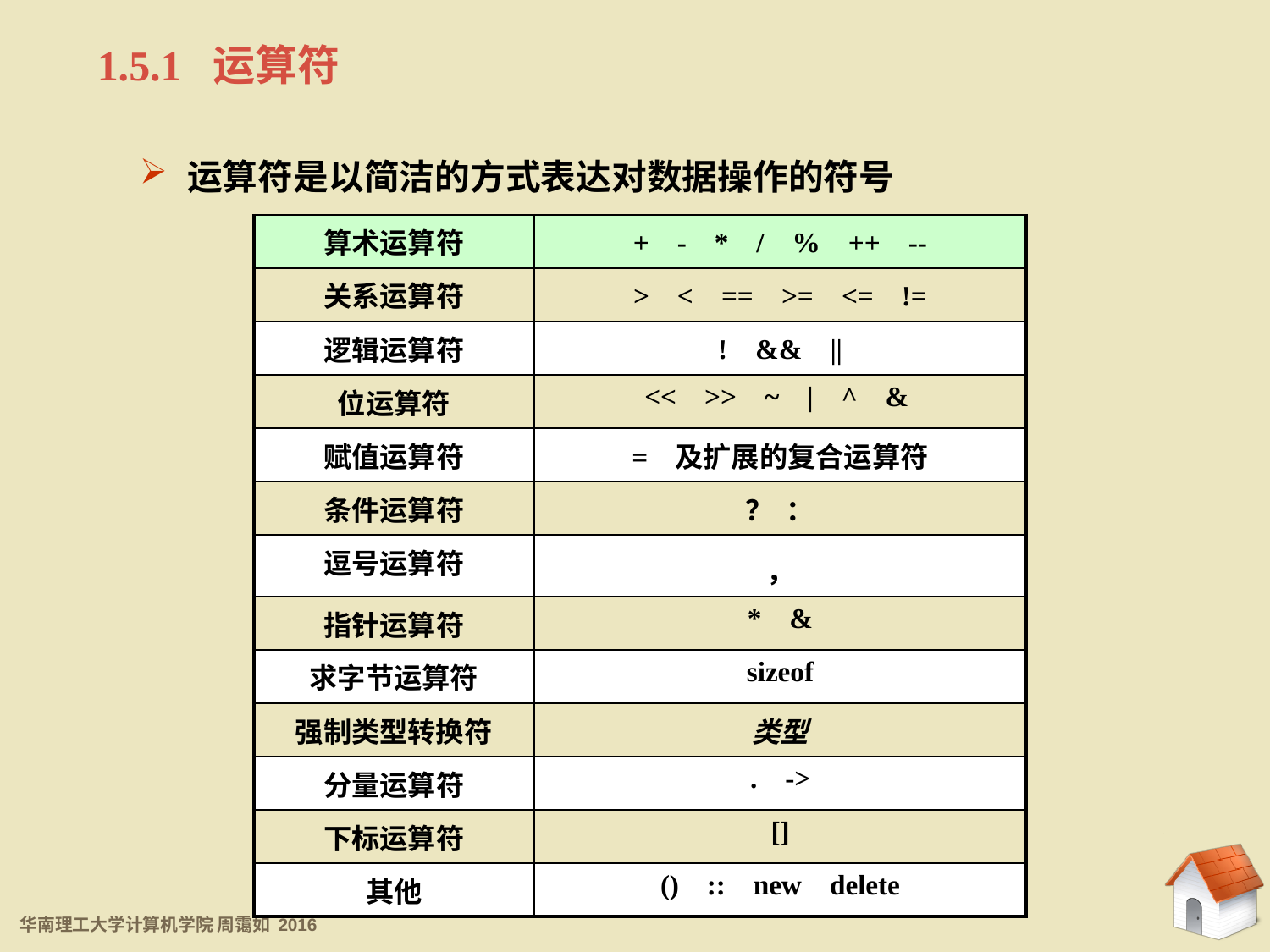

1.5.1  运算符
运算符是以简洁的方式表达对数据操作的符号
| 算术运算符 | + - \* / % ++ -- |
| --- | --- |
| 关系运算符 | > < == >= <= != |
| 逻辑运算符 | ! && || |
| 位运算符 | << >> ~ | ^ & |
| 赋值运算符 | = 及扩展的复合运算符 |
| 条件运算符 | ？ ： |
| 逗号运算符 | ， |
| 指针运算符 | \* & |
| 求字节运算符 | sizeof |
| 强制类型转换符 | 类型 |
| 分量运算符 | . -> |
| 下标运算符 | [] |
| 其他 | () :: new delete |